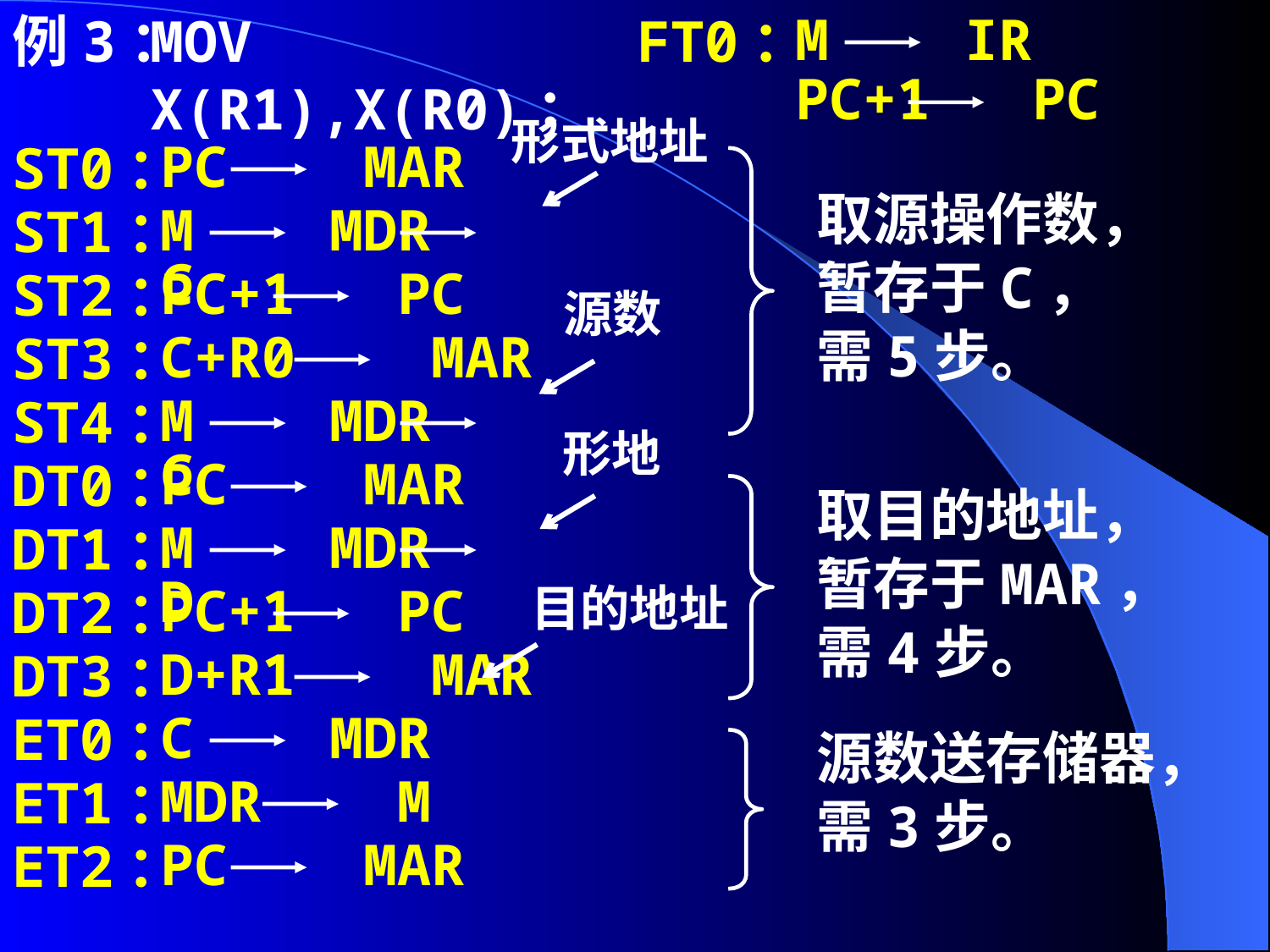

例3：
MOV X(R1),X(R0)；
FT0：
M    IR

PC+1   PC

形式地址
ST0：
PC    MAR

ST1：
M    MDR    C

取源操作数，
暂存于C，
需5步。
ST2：
PC+1   PC

源数
ST3：
C+R0    MAR

ST4：
M    MDR    C

形地
DT0：
PC    MAR

取目的地址，
暂存于MAR，
需4步。
DT1：
M    MDR    D

目的地址
DT2：
PC+1   PC

DT3：
D+R1    MAR

ET0：
C    MDR

源数送存储器，
需3步。
ET1：
MDR    M

ET2：
PC    MAR